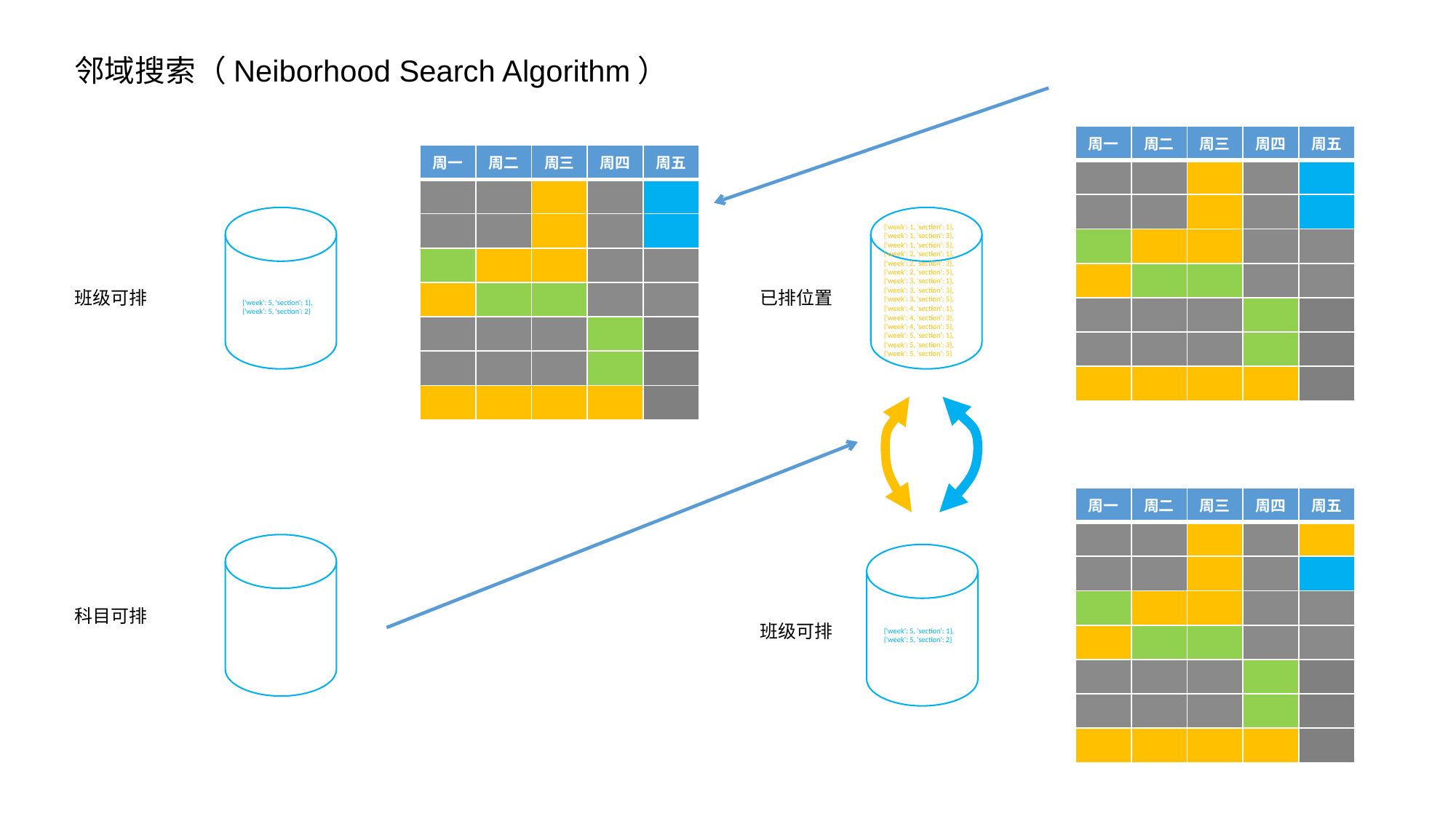

# 邻域搜索（Neiborhood Search Algorithm）
| 周一 | 周二 | 周三 | 周四 | 周五 |
| --- | --- | --- | --- | --- |
|  |  |  |  |  |
|  |  |  |  |  |
|  |  |  |  |  |
|  |  |  |  |  |
|  |  |  |  |  |
|  |  |  |  |  |
|  |  |  |  |  |
| 周一 | 周二 | 周三 | 周四 | 周五 |
| --- | --- | --- | --- | --- |
|  |  |  |  |  |
|  |  |  |  |  |
|  |  |  |  |  |
|  |  |  |  |  |
|  |  |  |  |  |
|  |  |  |  |  |
|  |  |  |  |  |

    {'week': 1, 'section': 1},
    {'week': 1, 'section': 3},
    {'week': 1, 'section': 5},
    {'week': 2, 'section': 1},
    {'week': 2, 'section': 3},
    {'week': 2, 'section': 5},
    {'week': 3, 'section': 1},
    {'week': 3, 'section': 3},
    {'week': 3, 'section': 5},
    {'week': 4, 'section': 1},
    {'week': 4, 'section': 3},
    {'week': 4, 'section': 5},
    {'week': 5, 'section': 1},
    {'week': 5, 'section': 3},
    {'week': 5, 'section': 5}
班级可排
已排位置

    {'week': 5, 'section': 1},
    {'week': 5, 'section': 2}

| 周一 | 周二 | 周三 | 周四 | 周五 |
| --- | --- | --- | --- | --- |
|  |  |  |  |  |
|  |  |  |  |  |
|  |  |  |  |  |
|  |  |  |  |  |
|  |  |  |  |  |
|  |  |  |  |  |
|  |  |  |  |  |

科目可排

    {'week': 5, 'section': 1},
    {'week': 5, 'section': 2}
班级可排